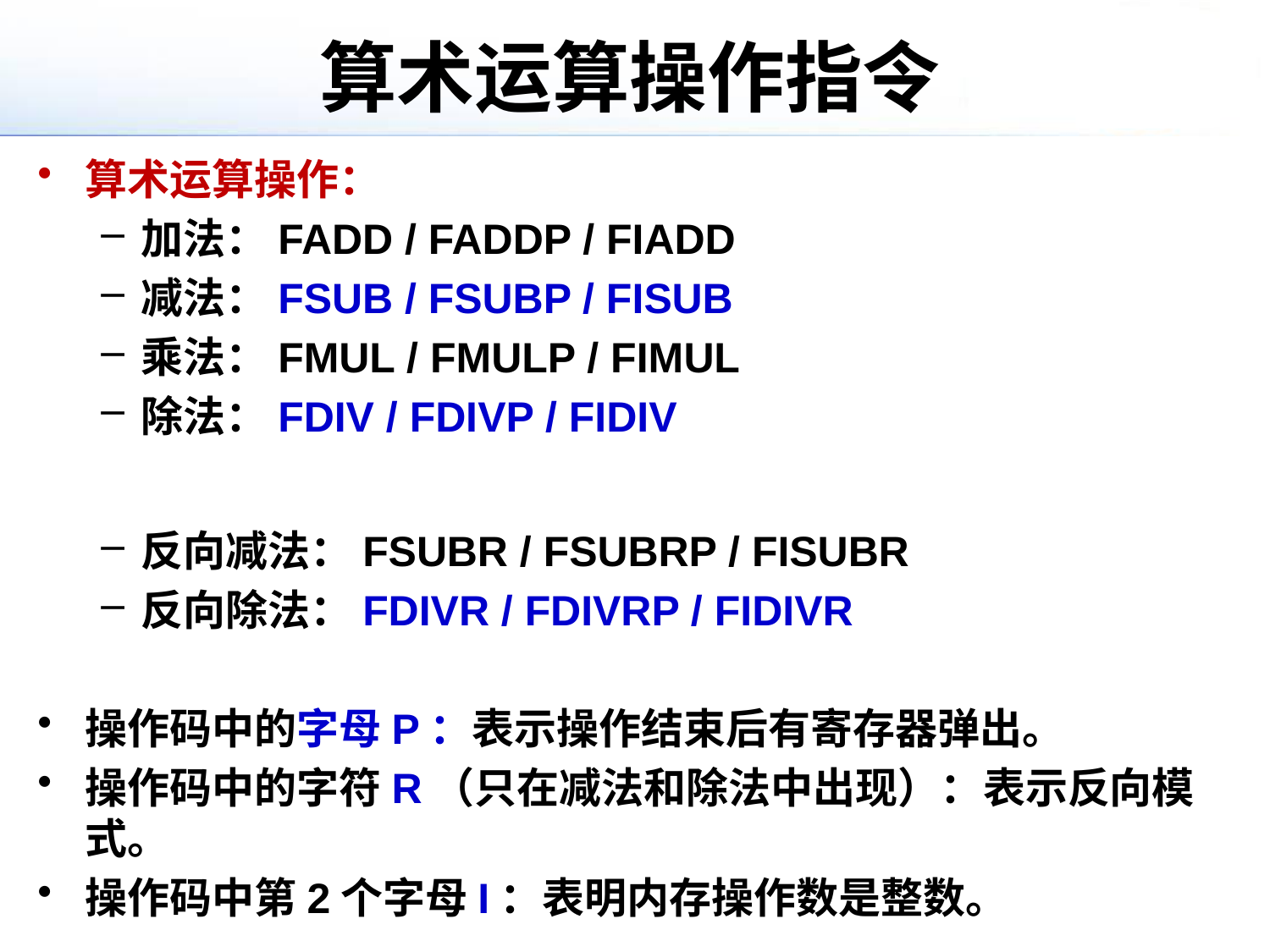

# 算术运算操作指令
算术运算操作：
加法：FADD / FADDP / FIADD
减法：FSUB / FSUBP / FISUB
乘法：FMUL / FMULP / FIMUL
除法：FDIV / FDIVP / FIDIV

反向减法：FSUBR / FSUBRP / FISUBR
反向除法：FDIVR / FDIVRP / FIDIVR

操作码中的字母P：表示操作结束后有寄存器弹出。
操作码中的字符R（只在减法和除法中出现）：表示反向模式。
操作码中第2个字母I：表明内存操作数是整数。